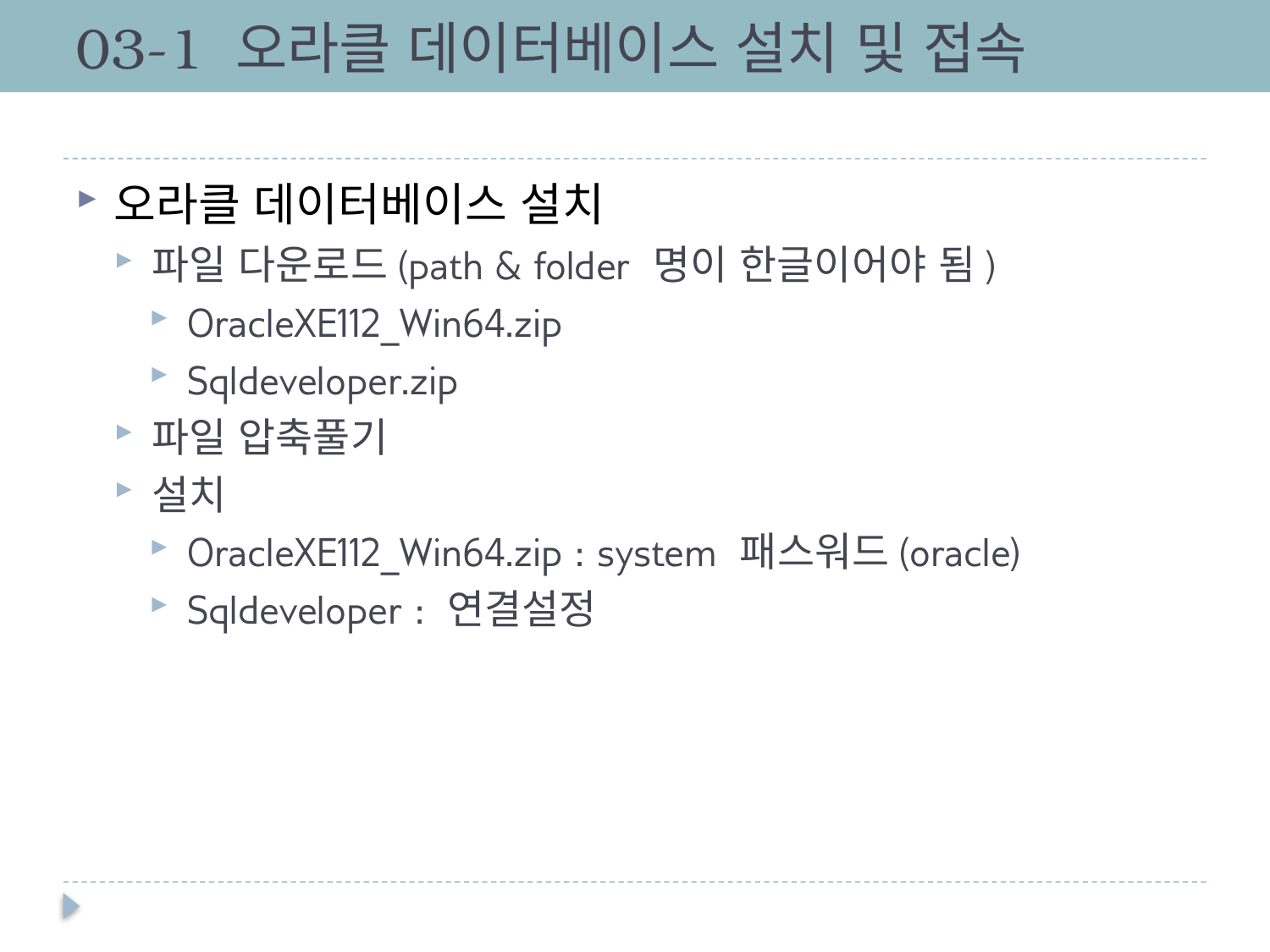

# 03-1 오라클 데이터베이스 설치 및 접속
오라클 데이터베이스 설치
파일 다운로드(path & folder 명이 한글이어야 됨)
OracleXE112_Win64.zip
Sqldeveloper.zip
파일 압축풀기
설치
OracleXE112_Win64.zip : system 패스워드(oracle)
Sqldeveloper : 연결설정